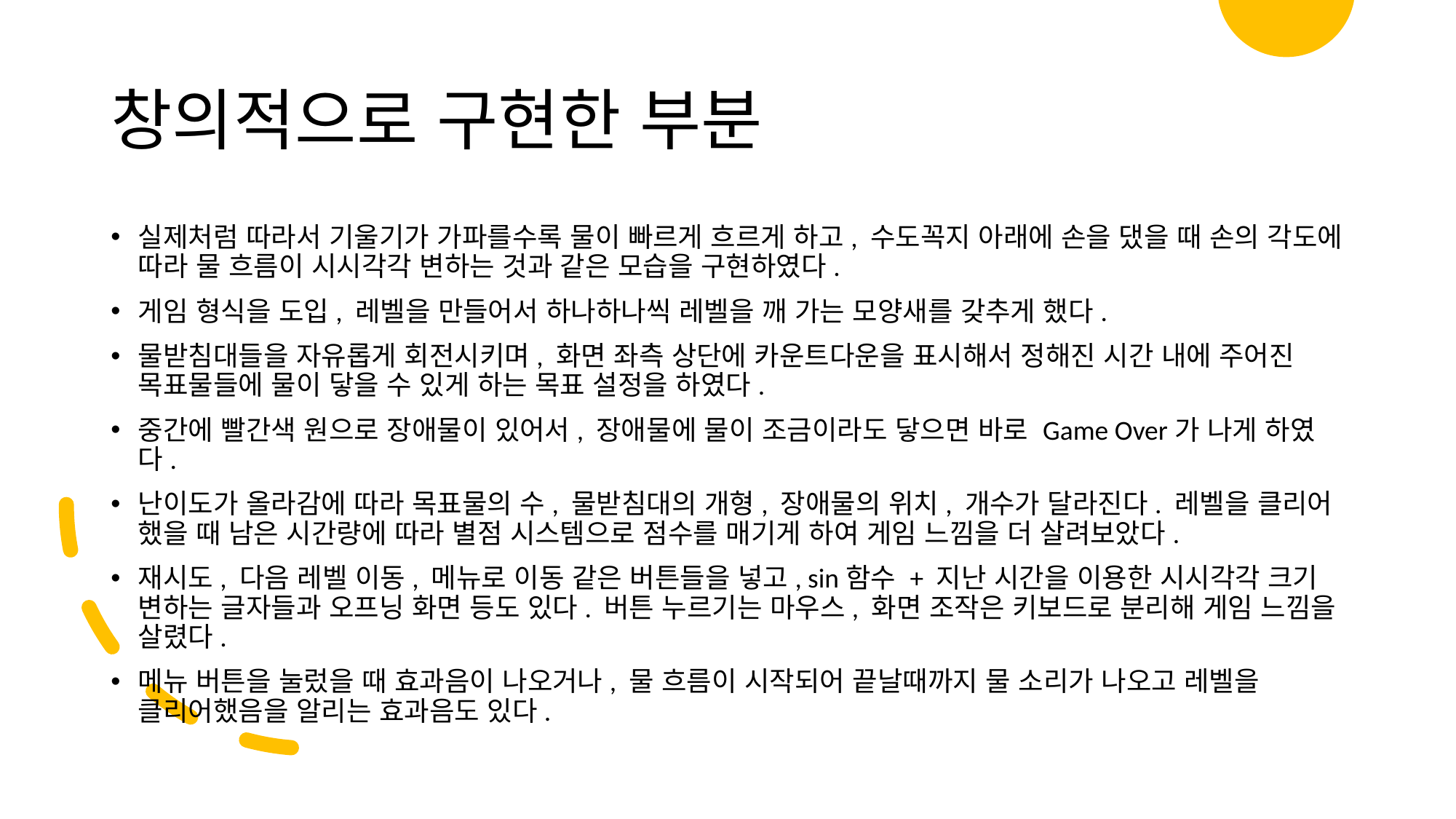

# 창의적으로 구현한 부분
실제처럼 따라서 기울기가 가파를수록 물이 빠르게 흐르게 하고, 수도꼭지 아래에 손을 댔을 때 손의 각도에 따라 물 흐름이 시시각각 변하는 것과 같은 모습을 구현하였다.
게임 형식을 도입, 레벨을 만들어서 하나하나씩 레벨을 깨 가는 모양새를 갖추게 했다.
물받침대들을 자유롭게 회전시키며, 화면 좌측 상단에 카운트다운을 표시해서 정해진 시간 내에 주어진 목표물들에 물이 닿을 수 있게 하는 목표 설정을 하였다.
중간에 빨간색 원으로 장애물이 있어서, 장애물에 물이 조금이라도 닿으면 바로 Game Over가 나게 하였다.
난이도가 올라감에 따라 목표물의 수, 물받침대의 개형, 장애물의 위치, 개수가 달라진다. 레벨을 클리어 했을 때 남은 시간량에 따라 별점 시스템으로 점수를 매기게 하여 게임 느낌을 더 살려보았다.
재시도, 다음 레벨 이동, 메뉴로 이동 같은 버튼들을 넣고, sin함수 + 지난 시간을 이용한 시시각각 크기 변하는 글자들과 오프닝 화면 등도 있다. 버튼 누르기는 마우스, 화면 조작은 키보드로 분리해 게임 느낌을 살렸다.
메뉴 버튼을 눌렀을 때 효과음이 나오거나, 물 흐름이 시작되어 끝날때까지 물 소리가 나오고 레벨을 클리어했음을 알리는 효과음도 있다.